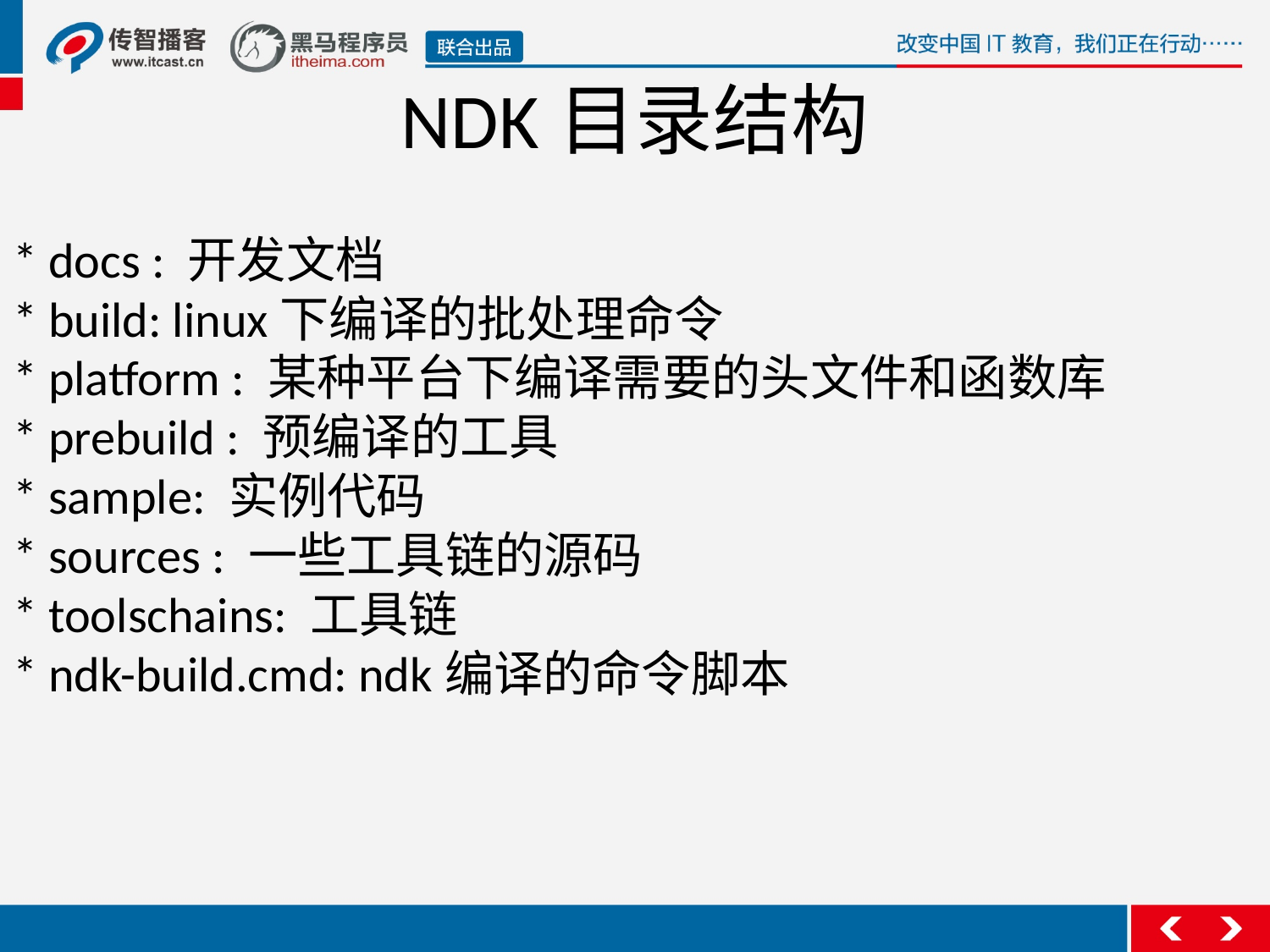

# NDK目录结构
* docs : 开发文档
* build: linux下编译的批处理命令
* platform : 某种平台下编译需要的头文件和函数库
* prebuild : 预编译的工具
* sample: 实例代码
* sources : 一些工具链的源码
* toolschains: 工具链
* ndk-build.cmd: ndk编译的命令脚本